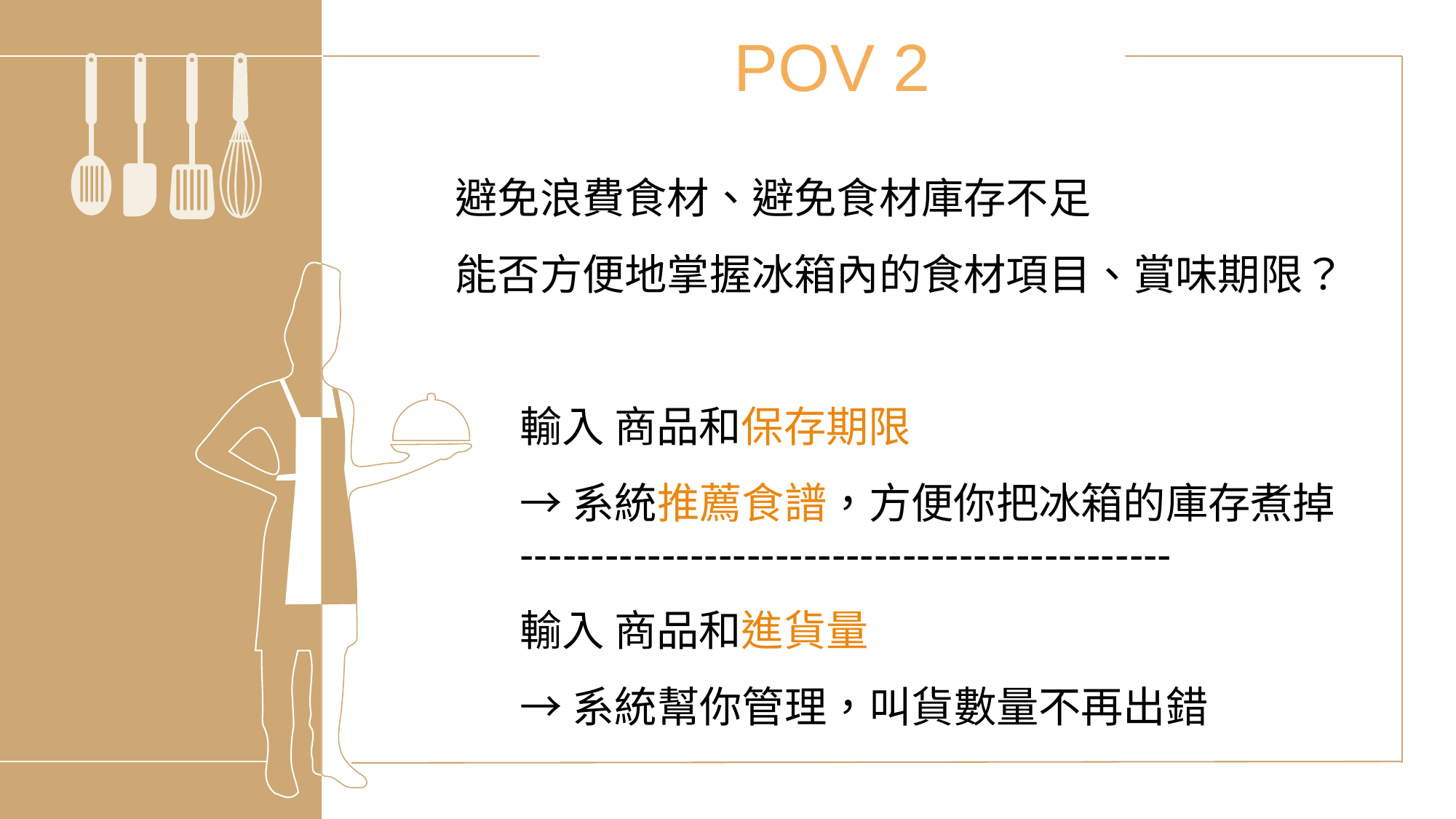

POV 2
避免浪費食材、避免食材庫存不足
能否方便地掌握冰箱內的食材項目、賞味期限？
輸入 商品和保存期限
→系統推薦食譜，方便你把冰箱的庫存煮掉
----------------------------------------------
輸入 商品和進貨量
→系統幫你管理，叫貨數量不再出錯